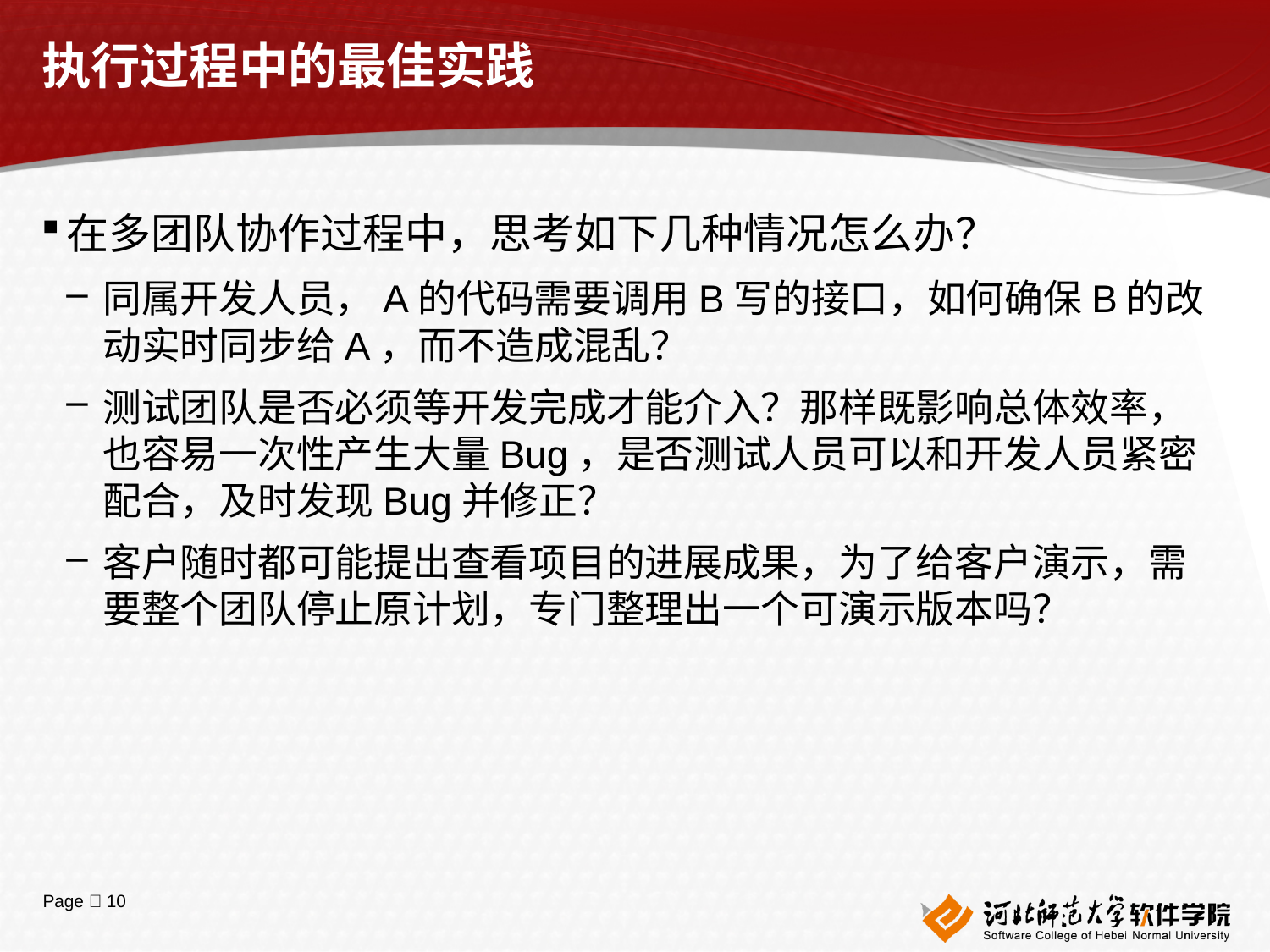

# 执行过程中的最佳实践
在多团队协作过程中，思考如下几种情况怎么办？
同属开发人员，A的代码需要调用B写的接口，如何确保B的改动实时同步给A，而不造成混乱？
测试团队是否必须等开发完成才能介入？那样既影响总体效率，也容易一次性产生大量Bug，是否测试人员可以和开发人员紧密配合，及时发现Bug并修正？
客户随时都可能提出查看项目的进展成果，为了给客户演示，需要整个团队停止原计划，专门整理出一个可演示版本吗？